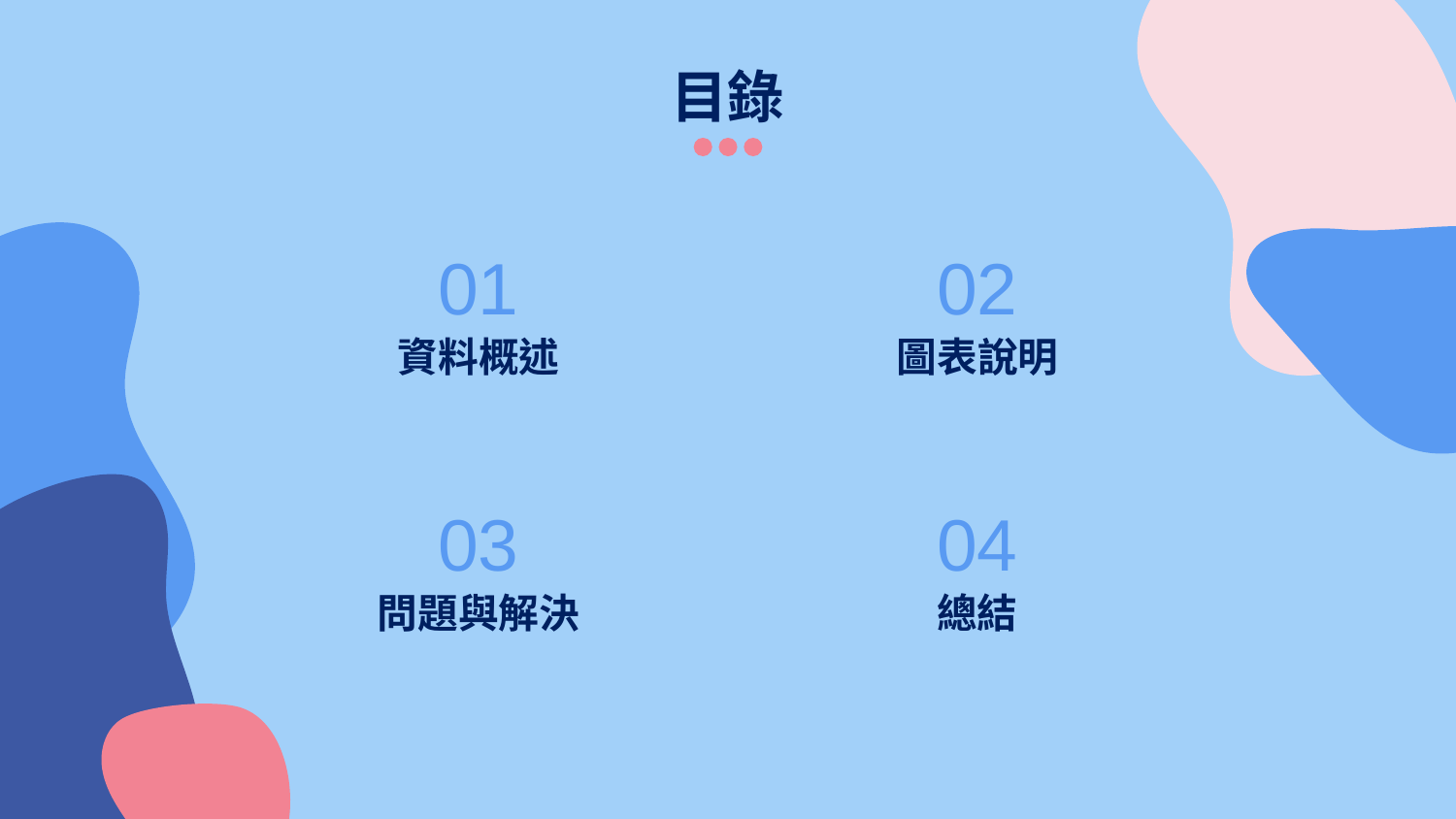

# 目錄
01
02
資料概述
圖表說明

03
04
問題與解決
總結